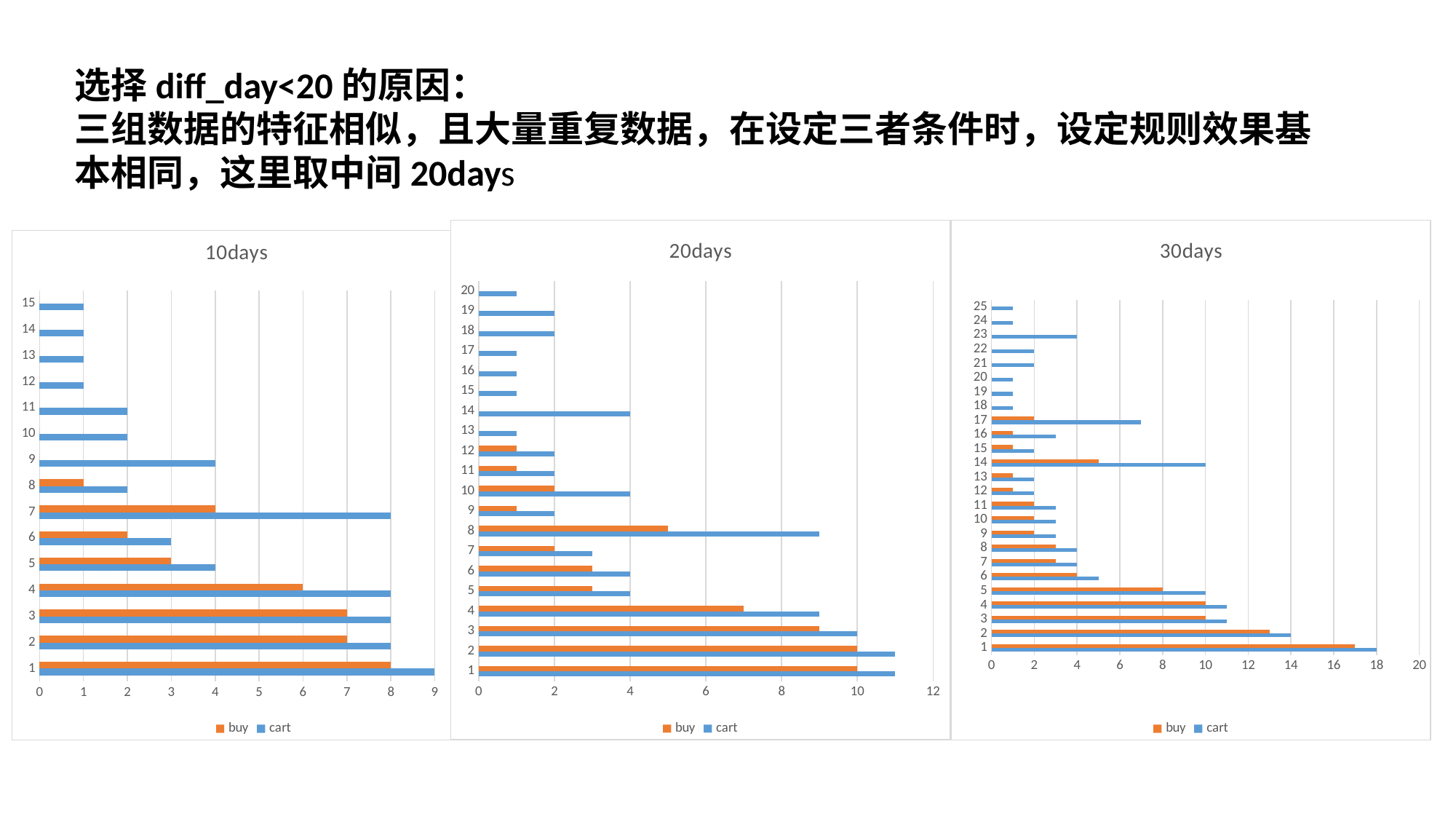

#
选择diff_day<20的原因：
三组数据的特征相似，且大量重复数据，在设定三者条件时，设定规则效果基本相同，这里取中间20days

### Chart: 20days

| Category | cart | buy |
|---|---|---|

### Chart: 30days

| Category | cart | buy |
|---|---|---|

### Chart: 10days

| Category | cart | buy |
|---|---|---|